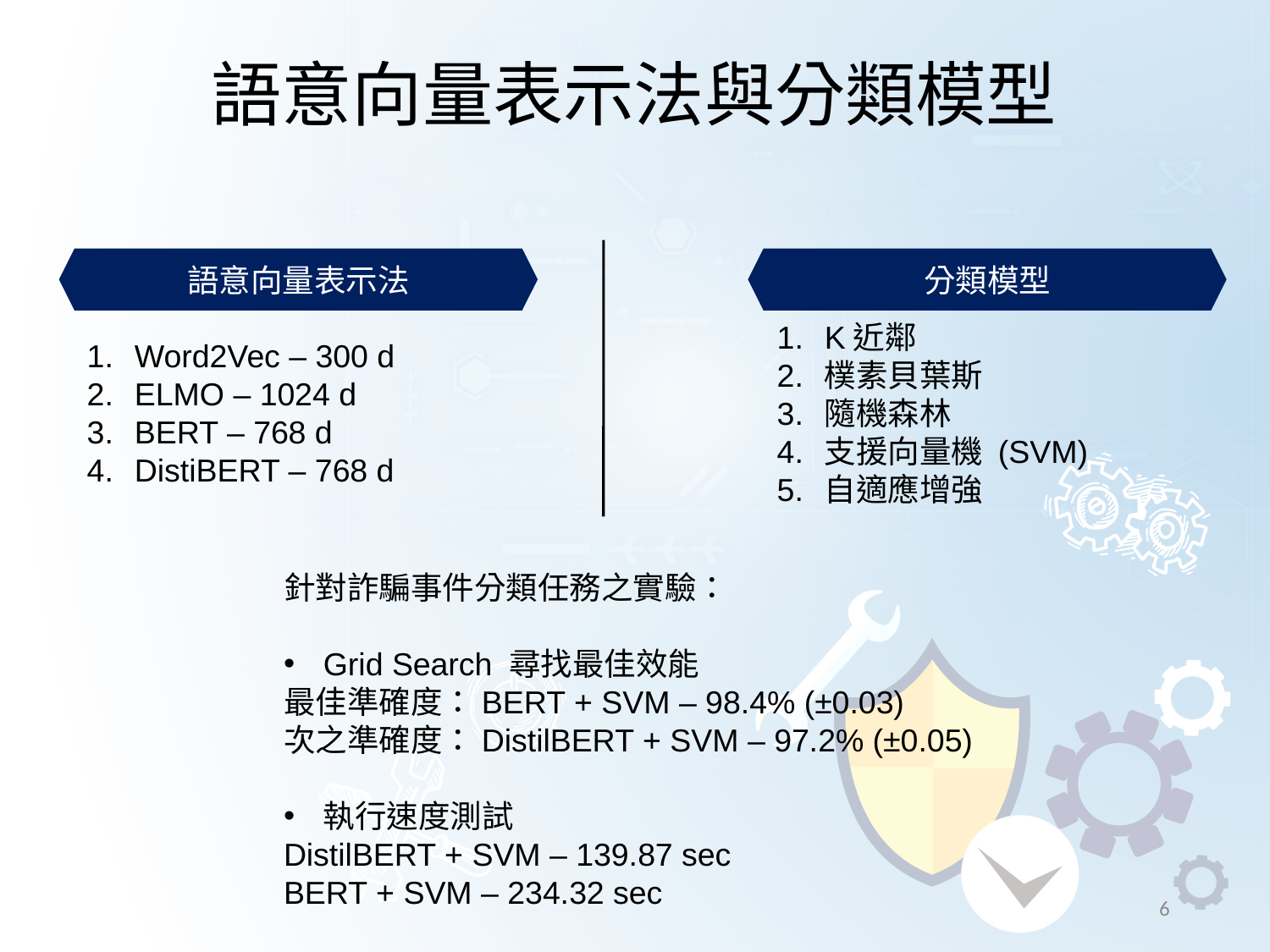

# 語意向量表示法與分類模型

語意向量表示法
分類模型
K近鄰
樸素貝葉斯
隨機森林
支援向量機 (SVM)
自適應增強
Word2Vec – 300 d
ELMO – 1024 d
BERT – 768 d
DistiBERT – 768 d

針對詐騙事件分類任務之實驗：

Grid Search 尋找最佳效能
最佳準確度：BERT + SVM – 98.4% (±0.03)
次之準確度：DistilBERT + SVM – 97.2% (±0.05)

執行速度測試
DistilBERT + SVM – 139.87 sec
BERT + SVM – 234.32 sec
6